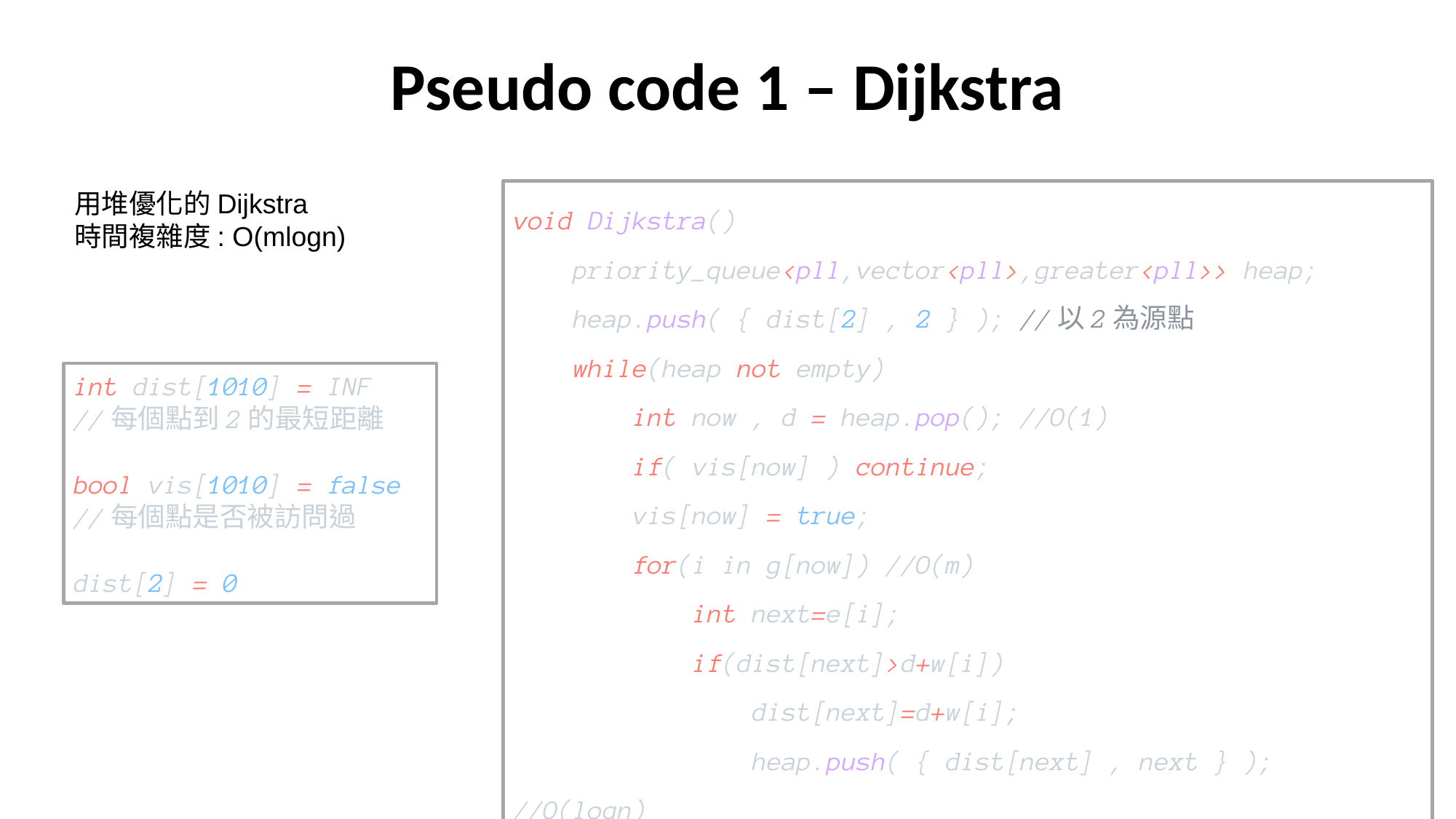

# Pseudo code 1 – Dijkstra

用堆優化的Dijkstra
時間複雜度: O(mlogn)
void Dijkstra()
    priority_queue<pll,vector<pll>,greater<pll>> heap;
    heap.push( { dist[2] , 2 } ); //以2為源點
    while(heap not empty)
        int now , d = heap.pop(); //O(1)
        if( vis[now] ) continue;
        vis[now] = true;
        for(i in g[now]) //O(m)
            int next=e[i];
            if(dist[next]>d+w[i])
                dist[next]=d+w[i];
                heap.push( { dist[next] , next } ); //O(logn)
int dist[1010] = INF
//每個點到2的最短距離

bool vis[1010] = false
//每個點是否被訪問過

dist[2] = 0